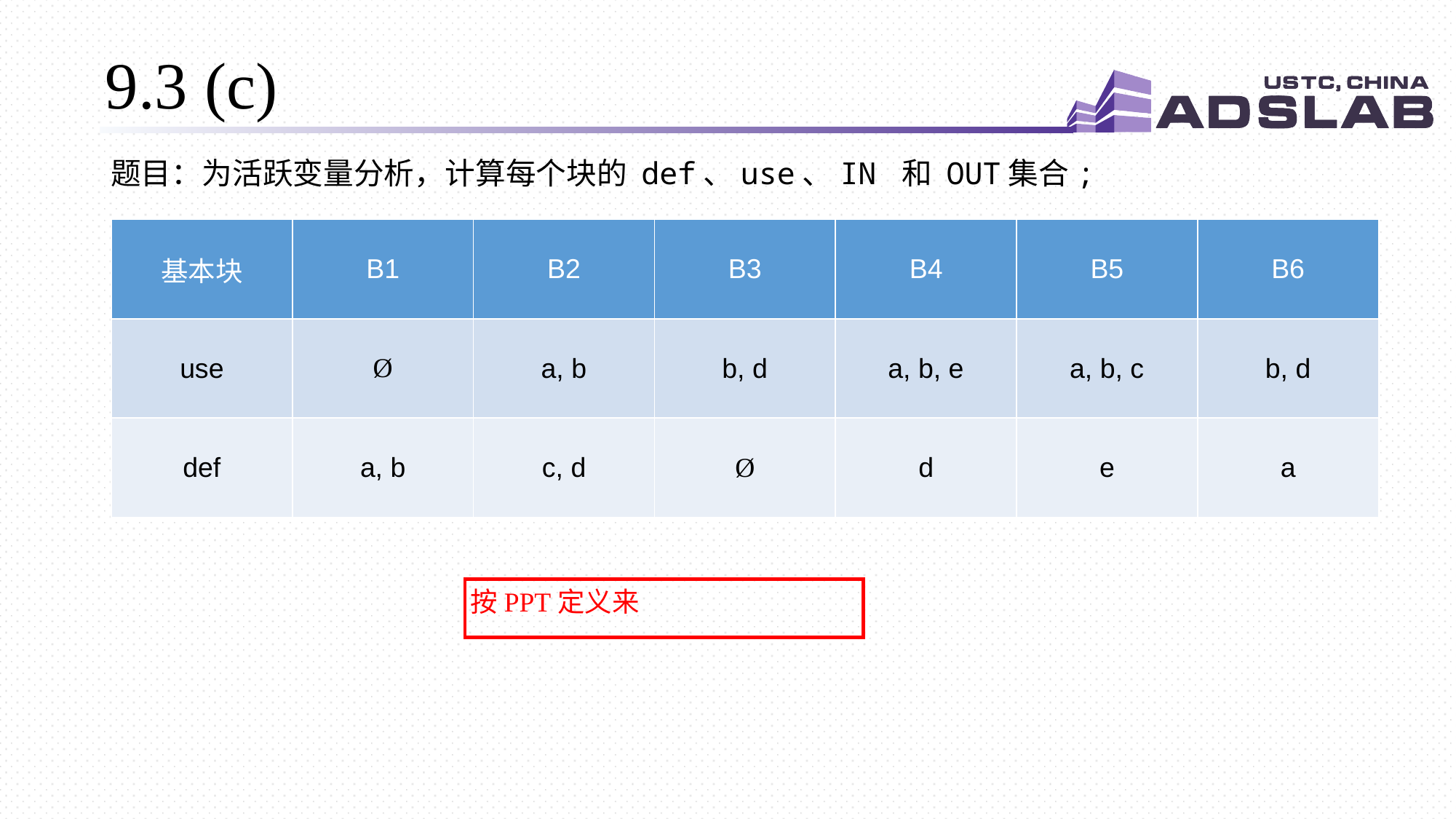

# 9.3 (c)
题目：为活跃变量分析，计算每个块的 def、use、IN 和 OUT集合;
| 基本块 | B1 | B2 | B3 | B4 | B5 | B6 |
| --- | --- | --- | --- | --- | --- | --- |
| use | Ø | a, b | b, d | a, b, e | a, b, c | b, d |
| def | a, b | c, d | Ø | d | e | a |
按PPT定义来